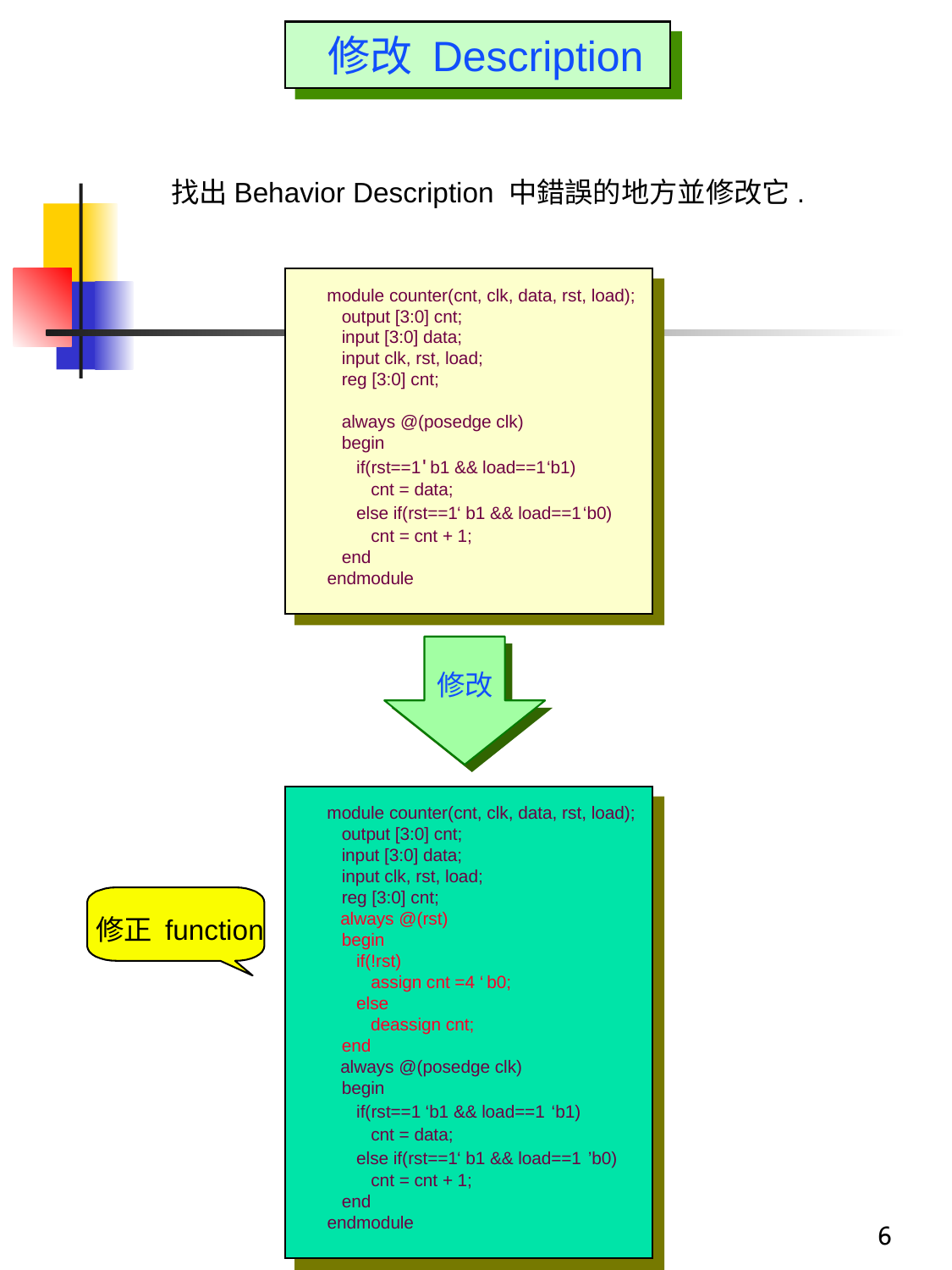

修改 Description

找出Behavior Description 中錯誤的地方並修改它.

module counter(cnt, clk, data, rst, load);
   output [3:0] cnt;
   input [3:0] data;
   input clk, rst, load;
   reg [3:0] cnt;
   always @(posedge clk)
   begin
 '

      if(rst==1
  b1 && load==1
  ‘b1)
         cnt = data;

      else if(rst==1
 ‘ b1 && load==1
   ‘b0)
         cnt = cnt + 1;
   end
endmodule

修改

module counter(cnt, clk, data, rst, load);
   output [3:0] cnt;
   input [3:0] data;
   input clk, rst, load;
   reg [3:0] cnt;

always @(rst)
   begin
      if(!rst)
         assign cnt =4 ‘

    b0;
      else
         deassign cnt;
   end

always @(posedge clk)
   begin

      if(rst==1
 ‘b1 && load==1
   ‘b1)
         cnt = data;

      else if(rst==1
 ‘ b1 && load==1
    ’b0)
         cnt = cnt + 1;
   end
endmodule

修正 function
6